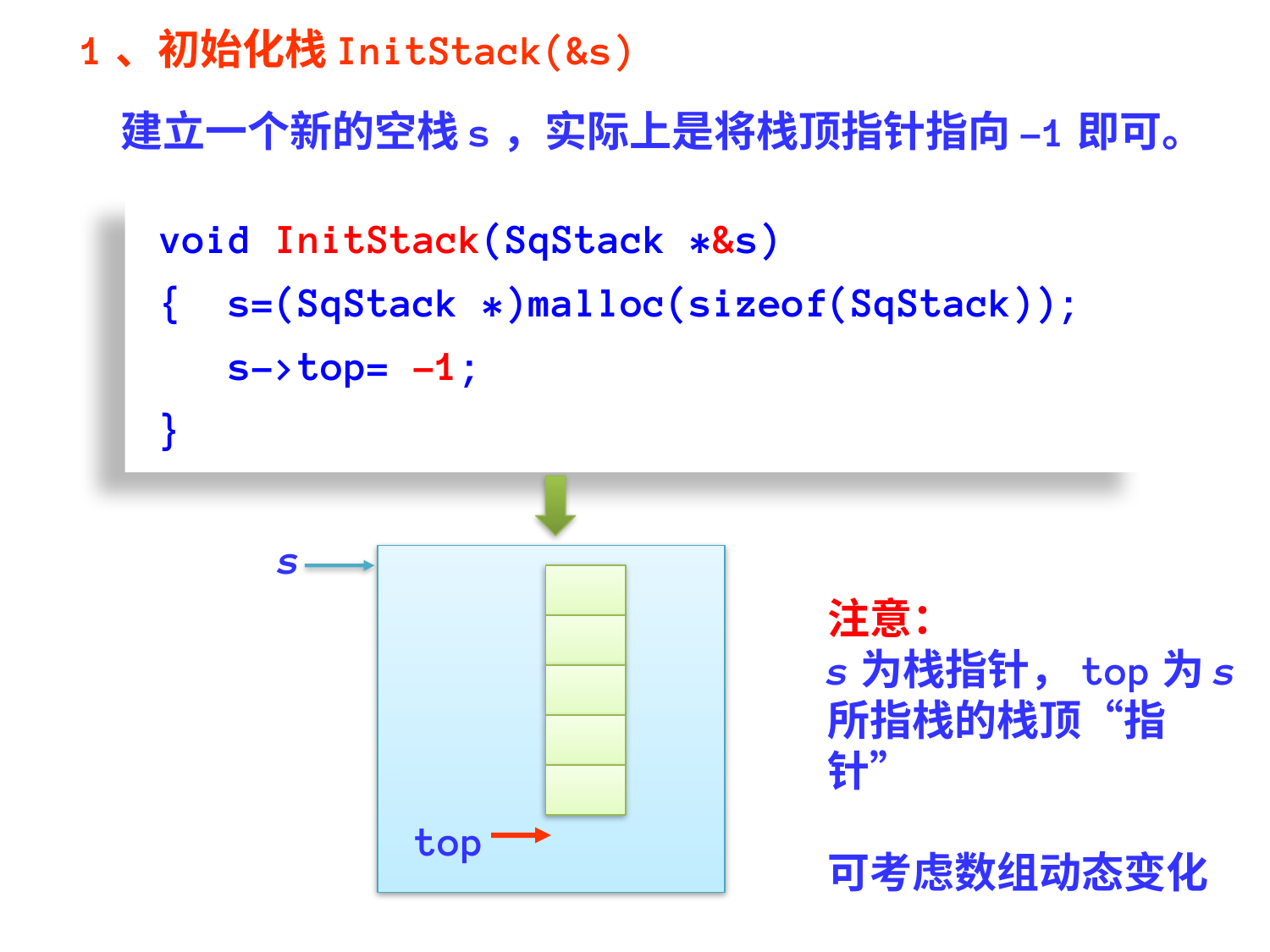

1、初始化栈InitStack(&s)
   建立一个新的空栈s，实际上是将栈顶指针指向-1即可。
void InitStack(SqStack *&s)
{  s=(SqStack *)malloc(sizeof(SqStack));
   s->top= -1;
}

s

注意：
s为栈指针，top为s所指栈的栈顶“指针”

可考虑数组动态变化

top